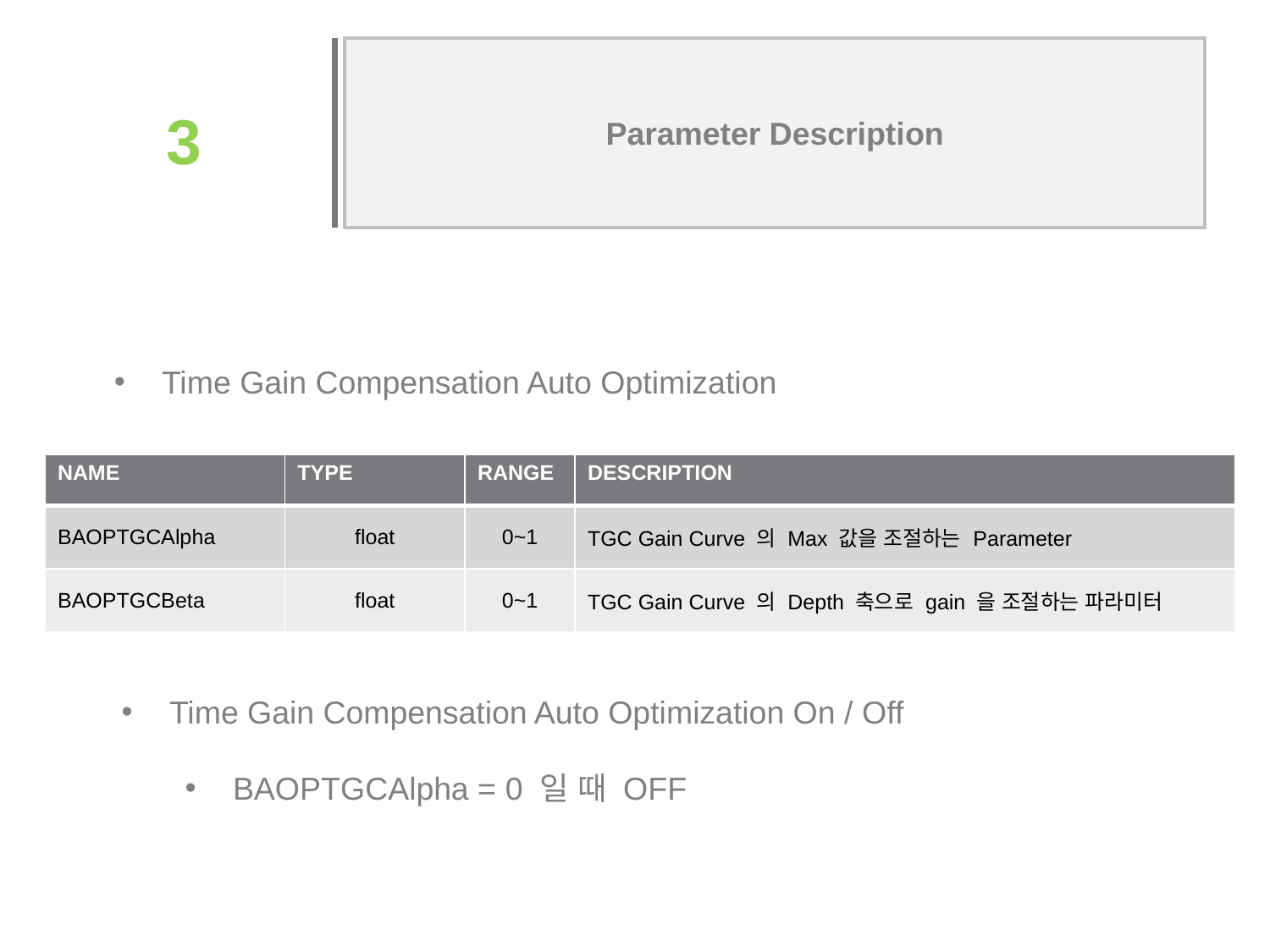

# 3
Parameter Description
Time Gain Compensation Auto Optimization
| NAME | TYPE | RANGE | DESCRIPTION |
| --- | --- | --- | --- |
| BAOPTGCAlpha | float | 0~1 | TGC Gain Curve 의 Max 값을 조절하는 Parameter |
| BAOPTGCBeta | float | 0~1 | TGC Gain Curve 의 Depth 축으로 gain 을 조절하는 파라미터 |
Time Gain Compensation Auto Optimization On / Off

BAOPTGCAlpha = 0 일 때 OFF